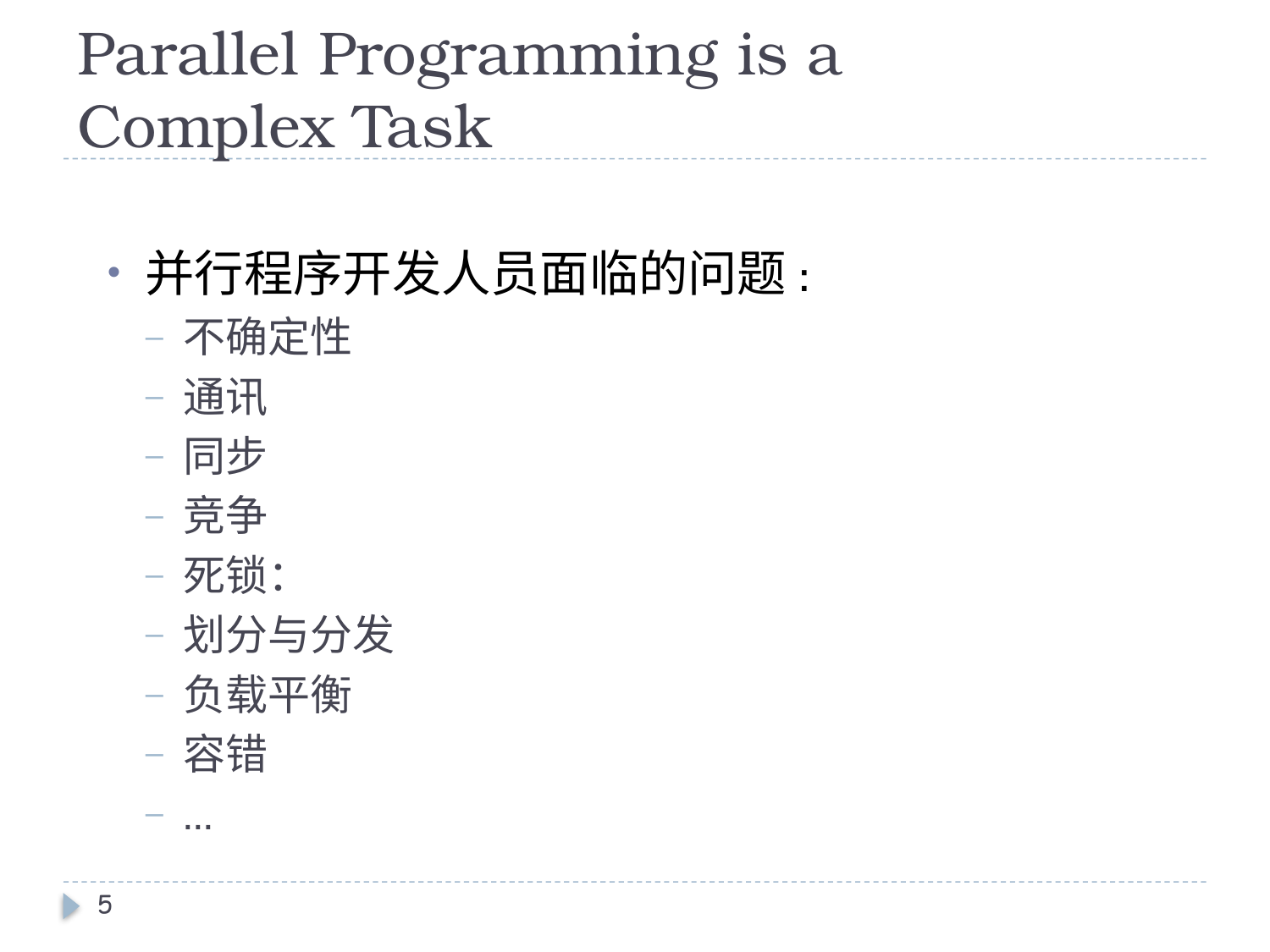

# Parallel Programming is a Complex Task
并行程序开发人员面临的问题:
不确定性
通讯
同步
竞争
死锁：
划分与分发
负载平衡
容错
...
5